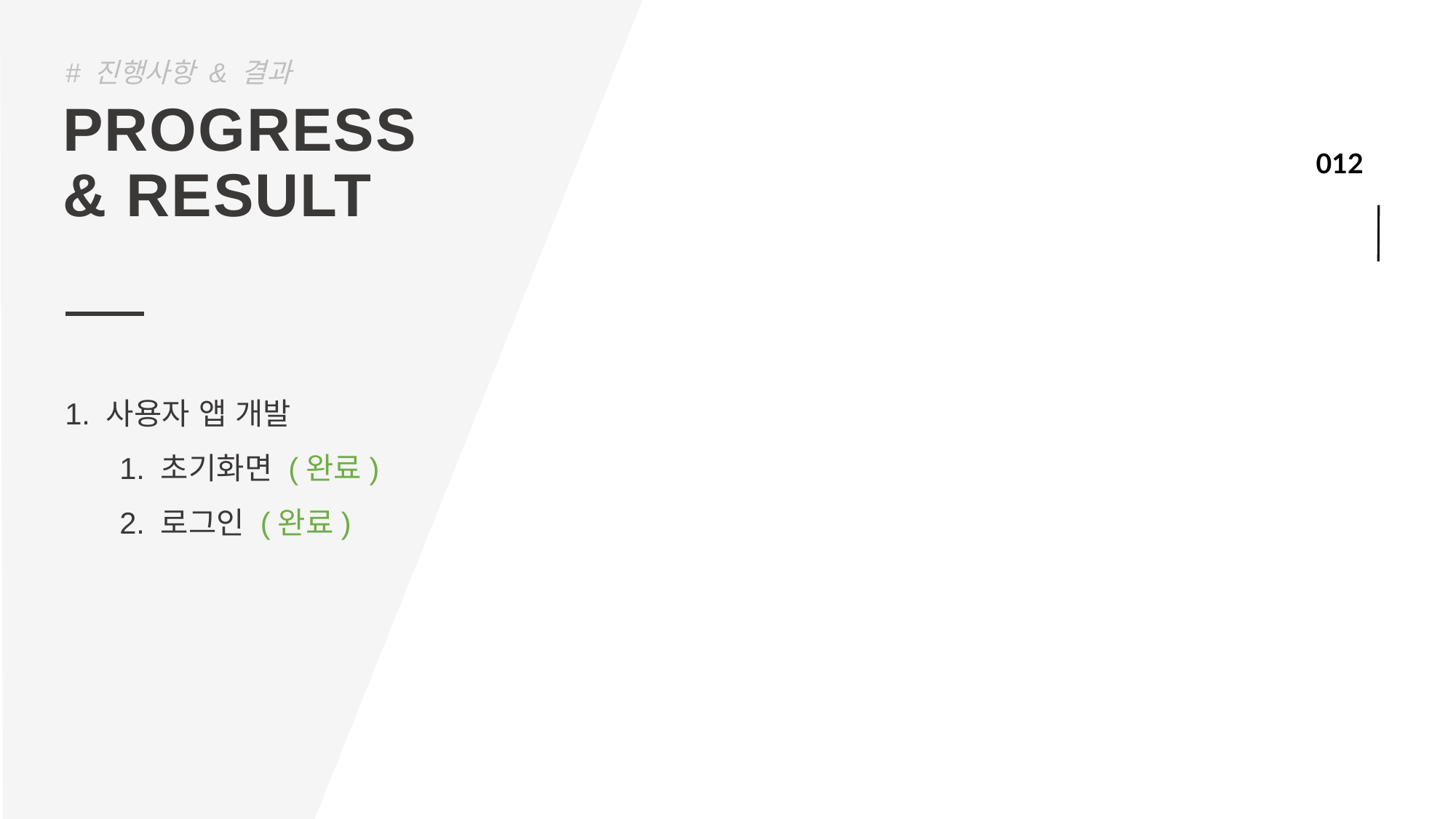

# 진행사항 & 결과
PROGRESS
& RESULT
사용자 앱 개발
초기화면 (완료)
로그인 (완료)